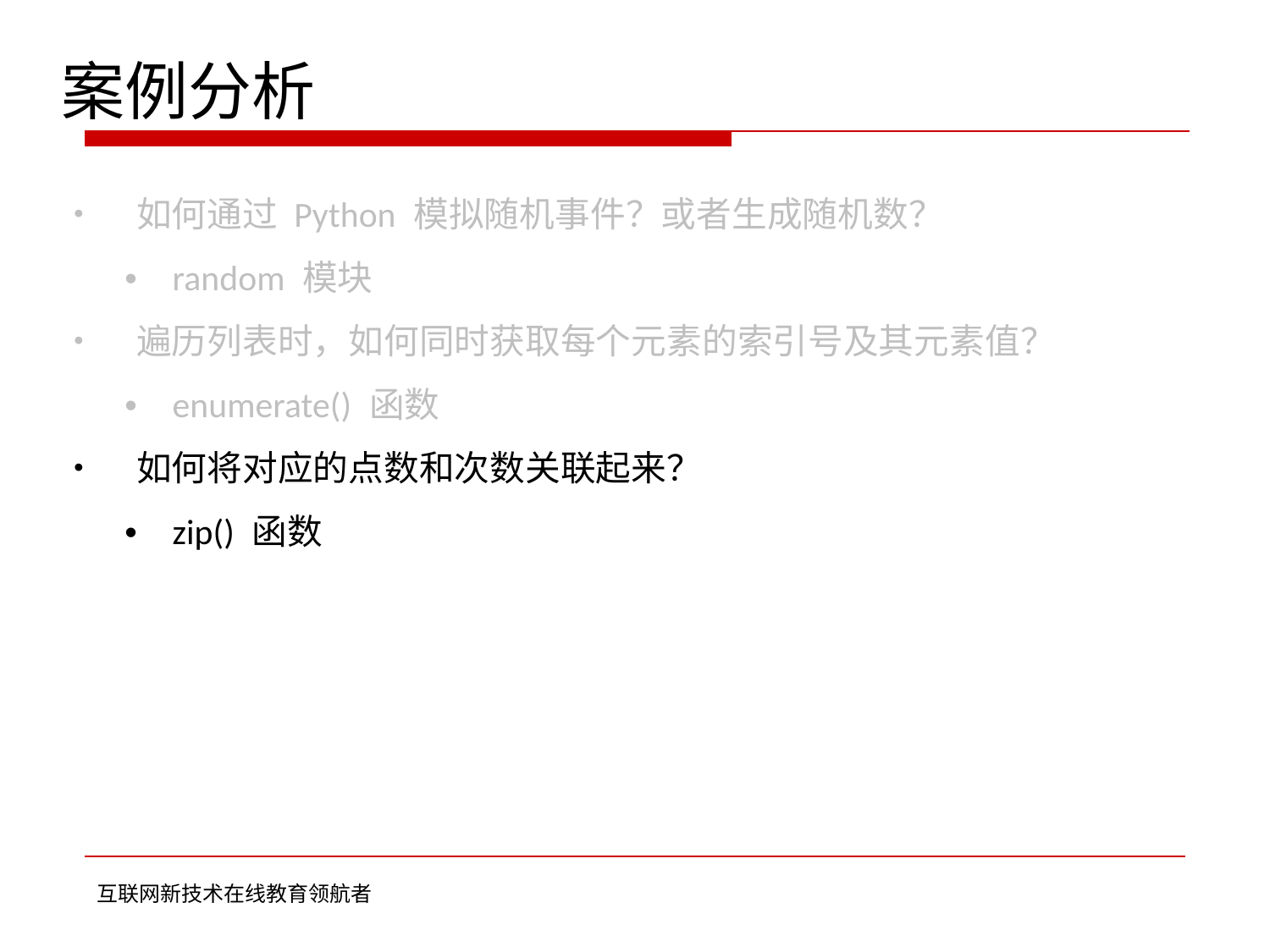

案例分析

•    如何通过 Python 模拟随机事件？或者生成随机数？
	•    random 模块
•    遍历列表时，如何同时获取每个元素的索引号及其元素值？
	•    enumerate() 函数
•    如何将对应的点数和次数关联起来？
	•    zip() 函数

互联网新技术在线教育领航者